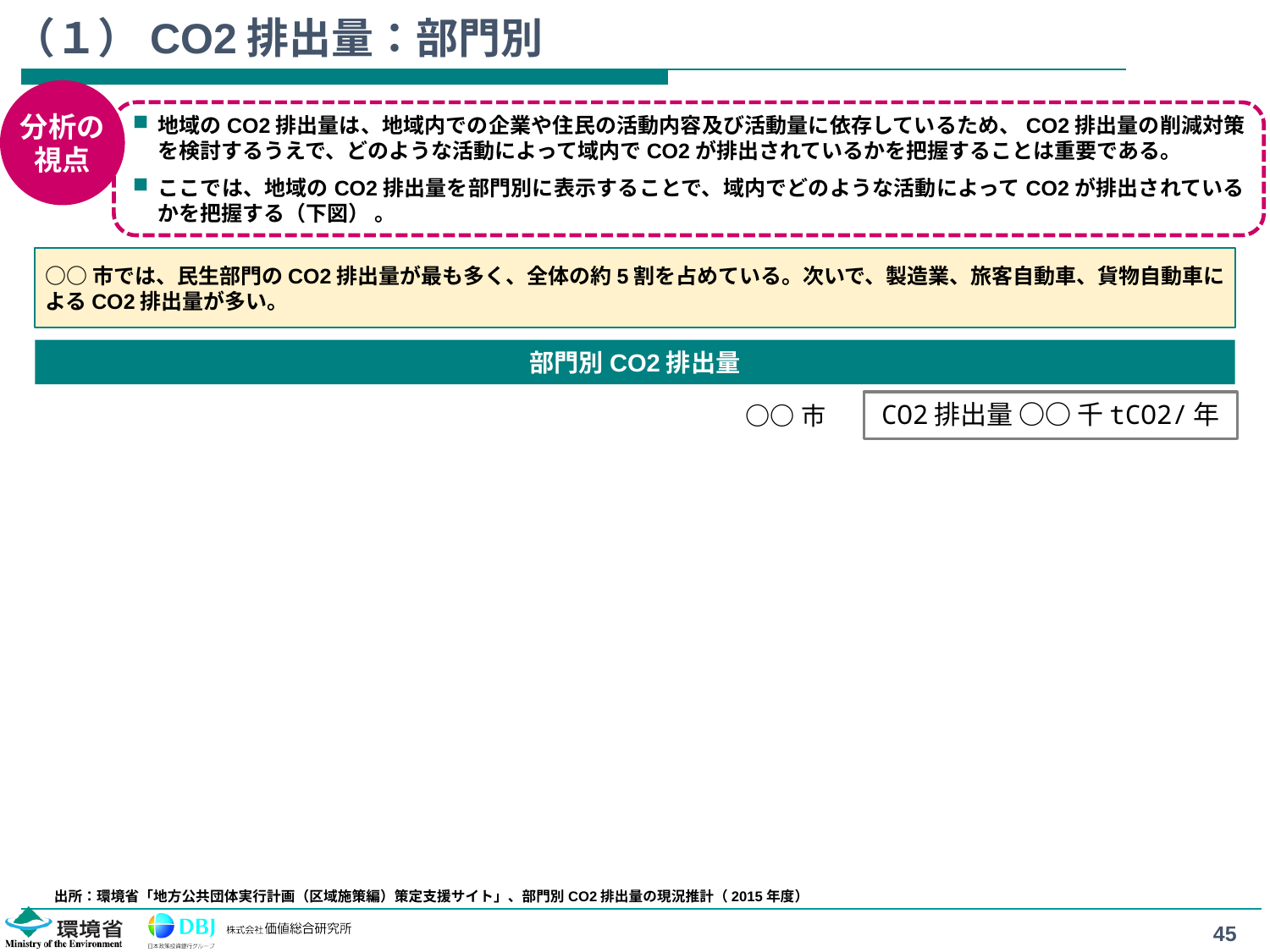

# （１）CO2排出量：部門別
分析の
視点
地域のCO2排出量は、地域内での企業や住民の活動内容及び活動量に依存しているため、CO2排出量の削減対策を検討するうえで、どのような活動によって域内でCO2が排出されているかを把握することは重要である。
ここでは、地域のCO2排出量を部門別に表示することで、域内でどのような活動によってCO2が排出されているかを把握する（下図） 。
○○市では、民生部門のCO2排出量が最も多く、全体の約5割を占めている。次いで、製造業、旅客自動車、貨物自動車によるCO2排出量が多い。
部門別CO2排出量
CO2排出量 ○○ 千tCO2/年
○○市
出所：環境省「地方公共団体実行計画（区域施策編）策定支援サイト」、部門別CO2排出量の現況推計（2015年度）
45